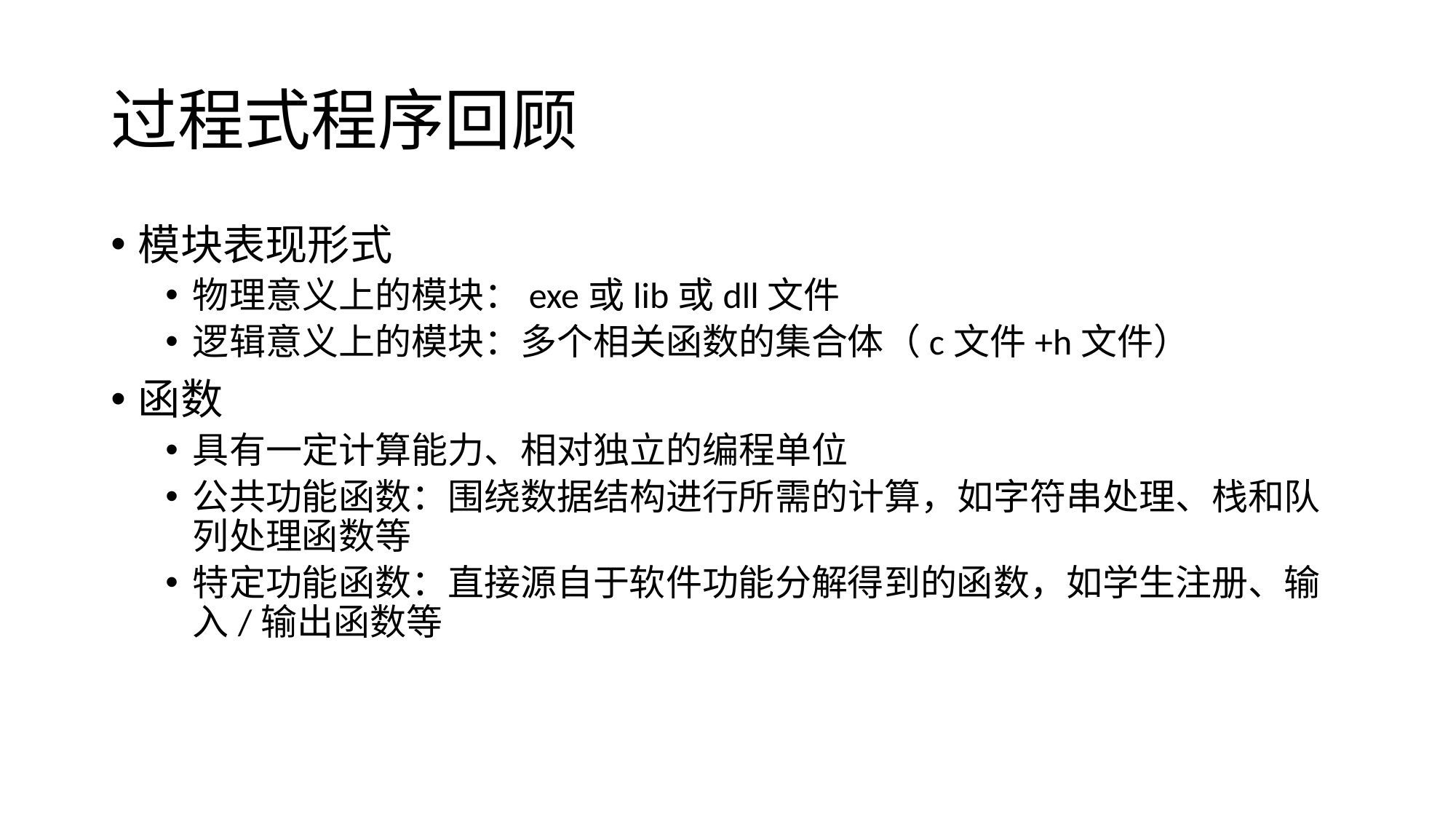

# 过程式程序回顾
模块表现形式
物理意义上的模块：exe或lib或dll文件
逻辑意义上的模块：多个相关函数的集合体（c文件+h文件）
函数
具有一定计算能力、相对独立的编程单位
公共功能函数：围绕数据结构进行所需的计算，如字符串处理、栈和队列处理函数等
特定功能函数：直接源自于软件功能分解得到的函数，如学生注册、输入/输出函数等